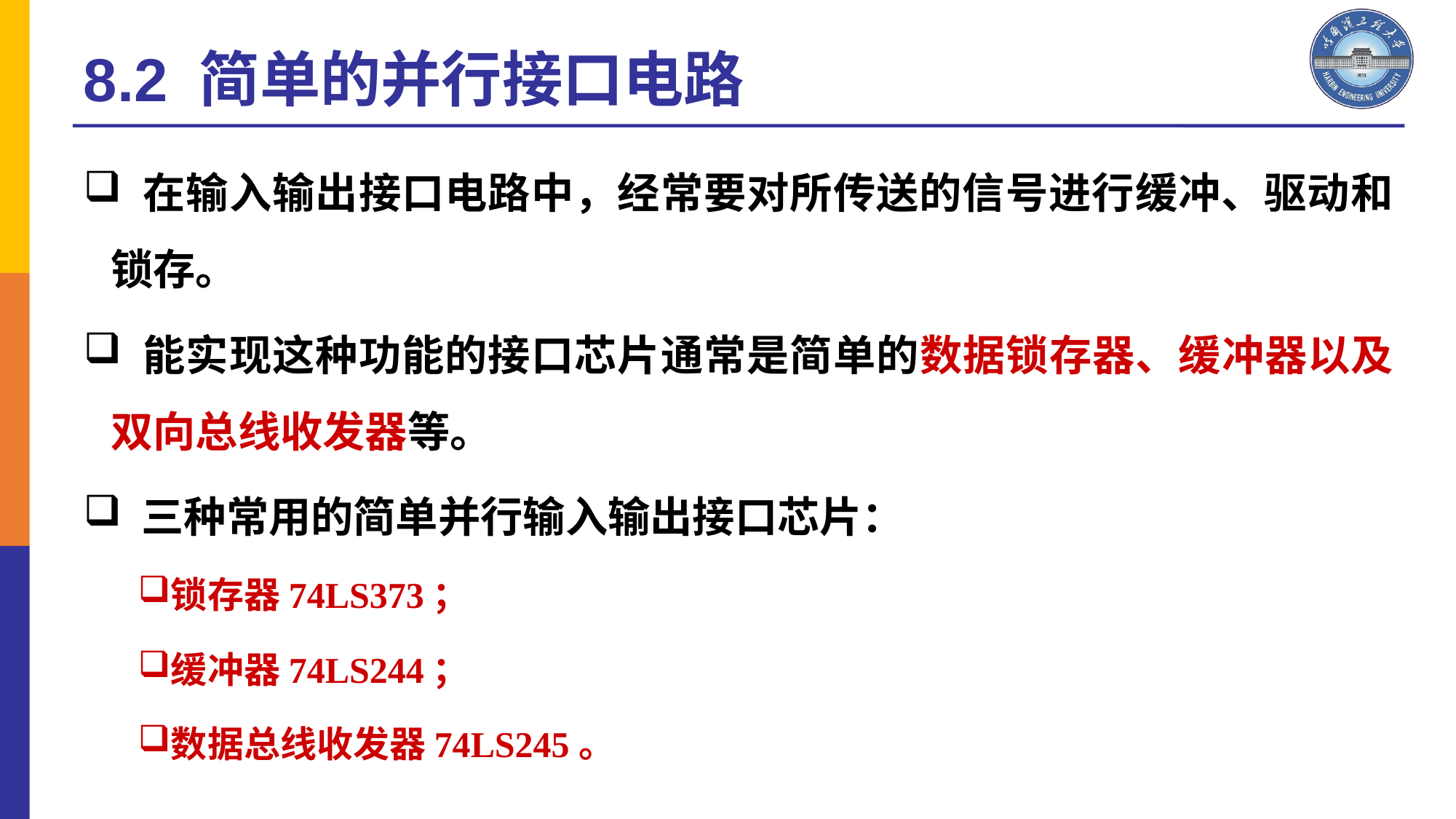

8.2 简单的并行接口电路
 在输入输出接口电路中，经常要对所传送的信号进行缓冲、驱动和锁存。
 能实现这种功能的接口芯片通常是简单的数据锁存器、缓冲器以及双向总线收发器等。
 三种常用的简单并行输入输出接口芯片：
锁存器74LS373；
缓冲器74LS244；
数据总线收发器74LS245。